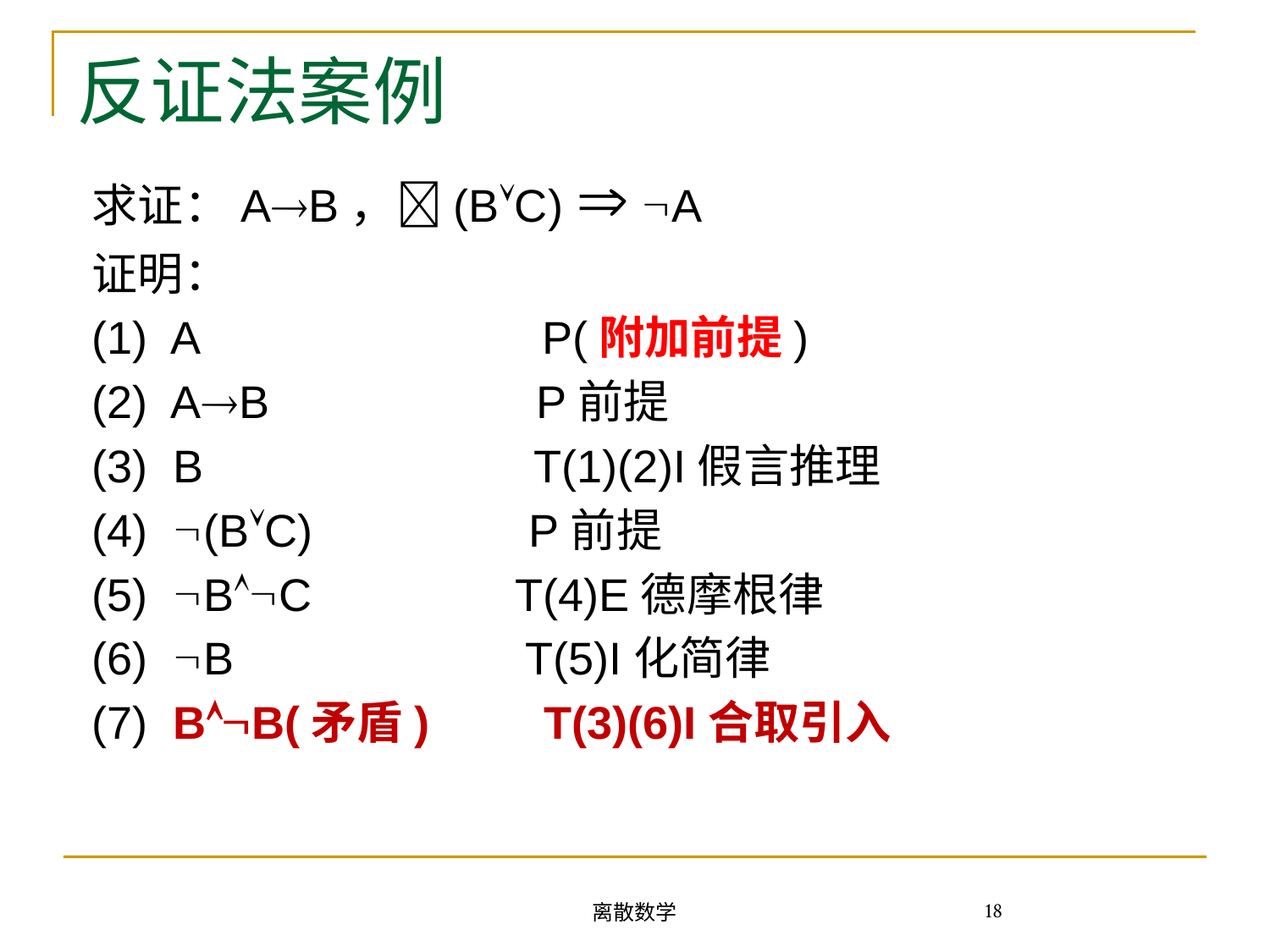

反证法案例
求证：A→B，¬(B∨C) ⇒ ¬A
证明：
(1)  A                           P(附加前提)
(2)  A→B                     P前提
(3)  B                          T(1)(2)I假言推理
(4)  ¬(B∨C)                 P前提
(5)  ¬B∧¬C                T(4)E德摩根律
(6)  ¬B                       T(5)I化简律
(7)  B∧¬B(矛盾)         T(3)(6)I合取引入

18
离散数学